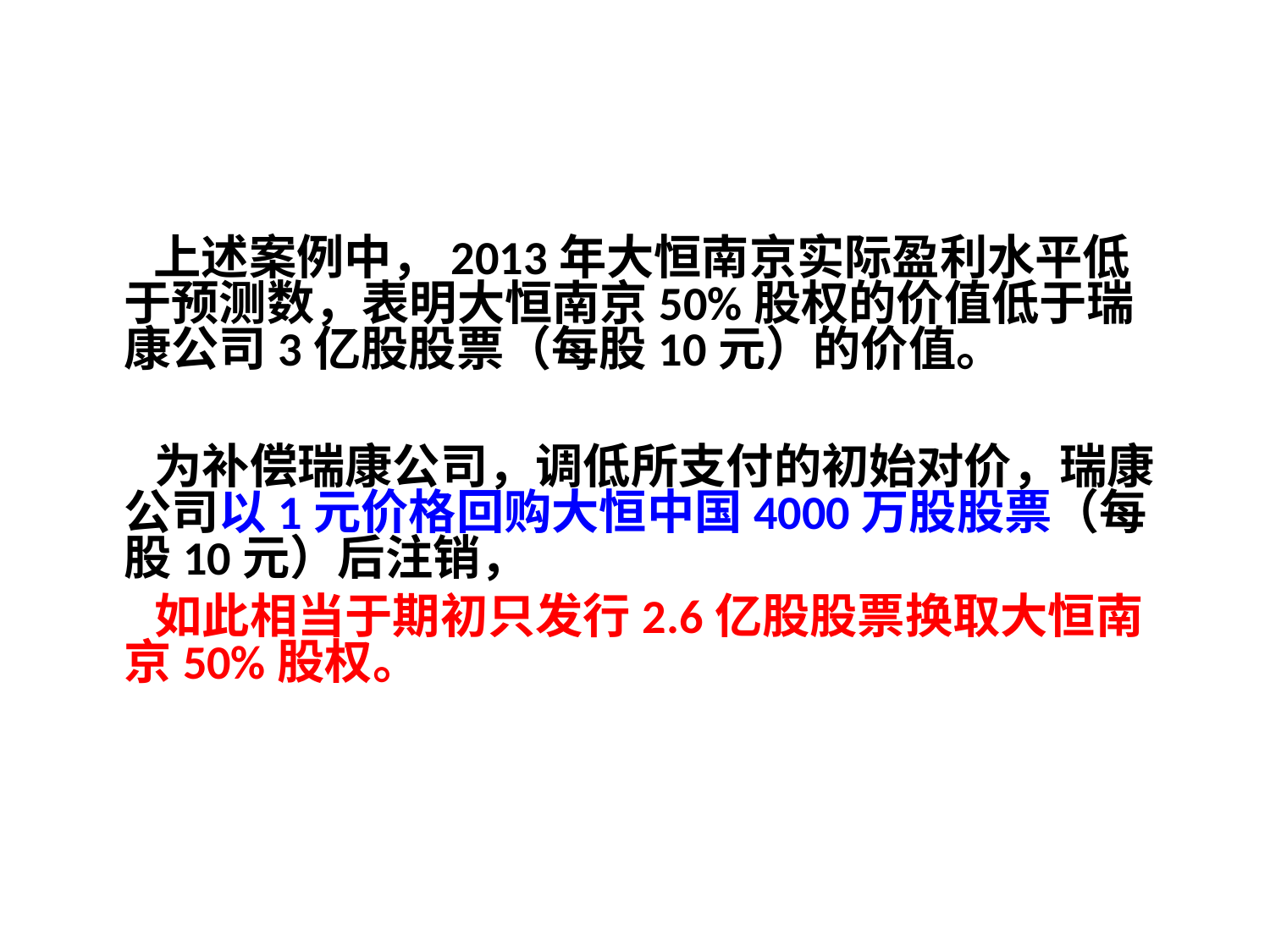

#
      上述案例中，2013年大恒南京实际盈利水平低于预测数，表明大恒南京50%股权的价值低于瑞康公司3亿股股票（每股10元）的价值。

    为补偿瑞康公司，调低所支付的初始对价，瑞康公司以1元价格回购大恒中国4000万股股票（每股10元）后注销，
    如此相当于期初只发行2.6亿股股票换取大恒南京50%股权。